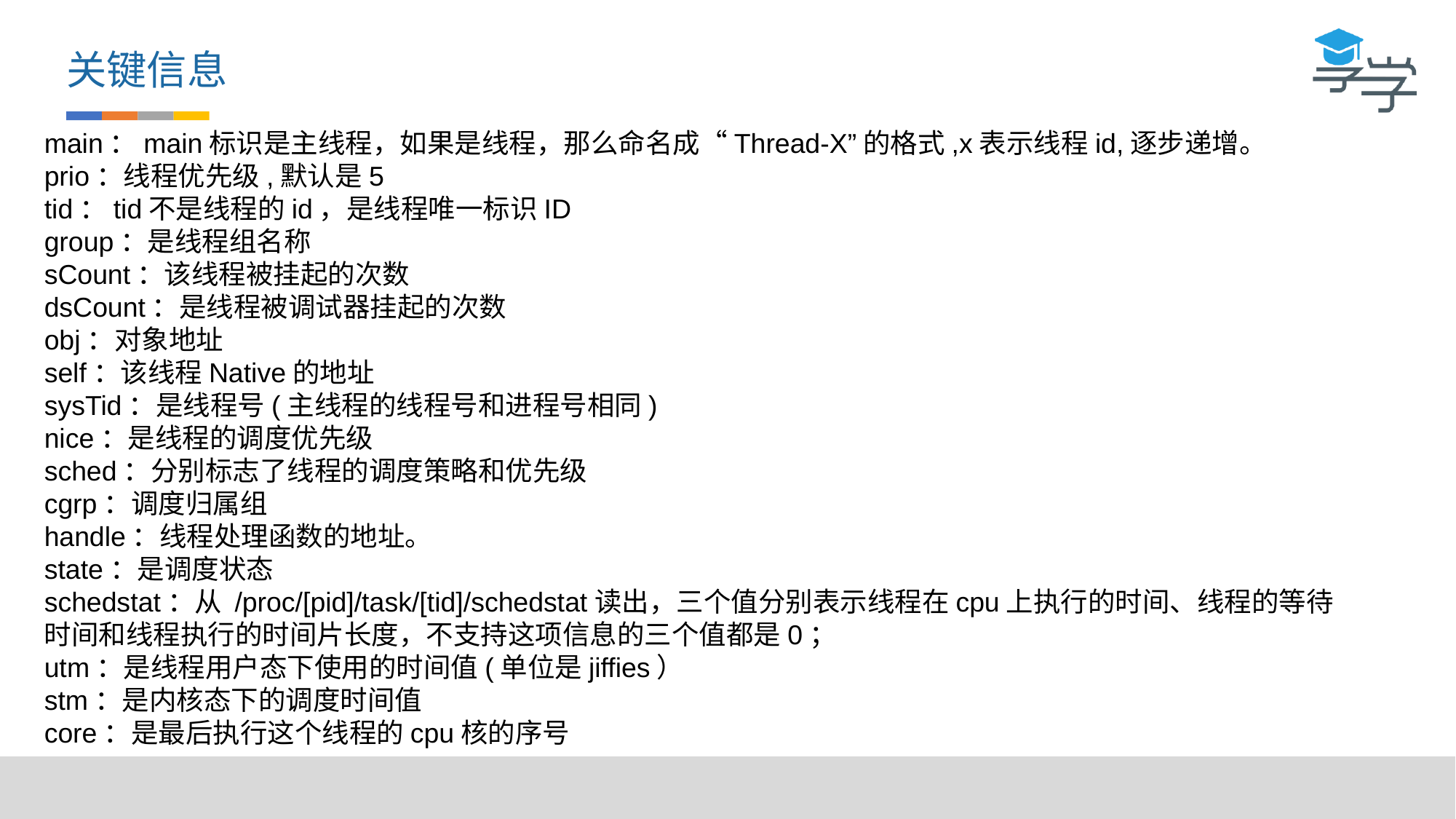

关键信息

main：main标识是主线程，如果是线程，那么命名成“Thread-X”的格式,x表示线程id,逐步递增。
prio：线程优先级,默认是5
tid：tid不是线程的id，是线程唯一标识ID
group：是线程组名称
sCount：该线程被挂起的次数
dsCount：是线程被调试器挂起的次数
obj：对象地址
self：该线程Native的地址
sysTid：是线程号(主线程的线程号和进程号相同)
nice：是线程的调度优先级
sched：分别标志了线程的调度策略和优先级
cgrp：调度归属组
handle：线程处理函数的地址。
state：是调度状态
schedstat：从 /proc/[pid]/task/[tid]/schedstat读出，三个值分别表示线程在cpu上执行的时间、线程的等待时间和线程执行的时间片长度，不支持这项信息的三个值都是0；
utm：是线程用户态下使用的时间值(单位是jiffies）
stm：是内核态下的调度时间值
core：是最后执行这个线程的cpu核的序号